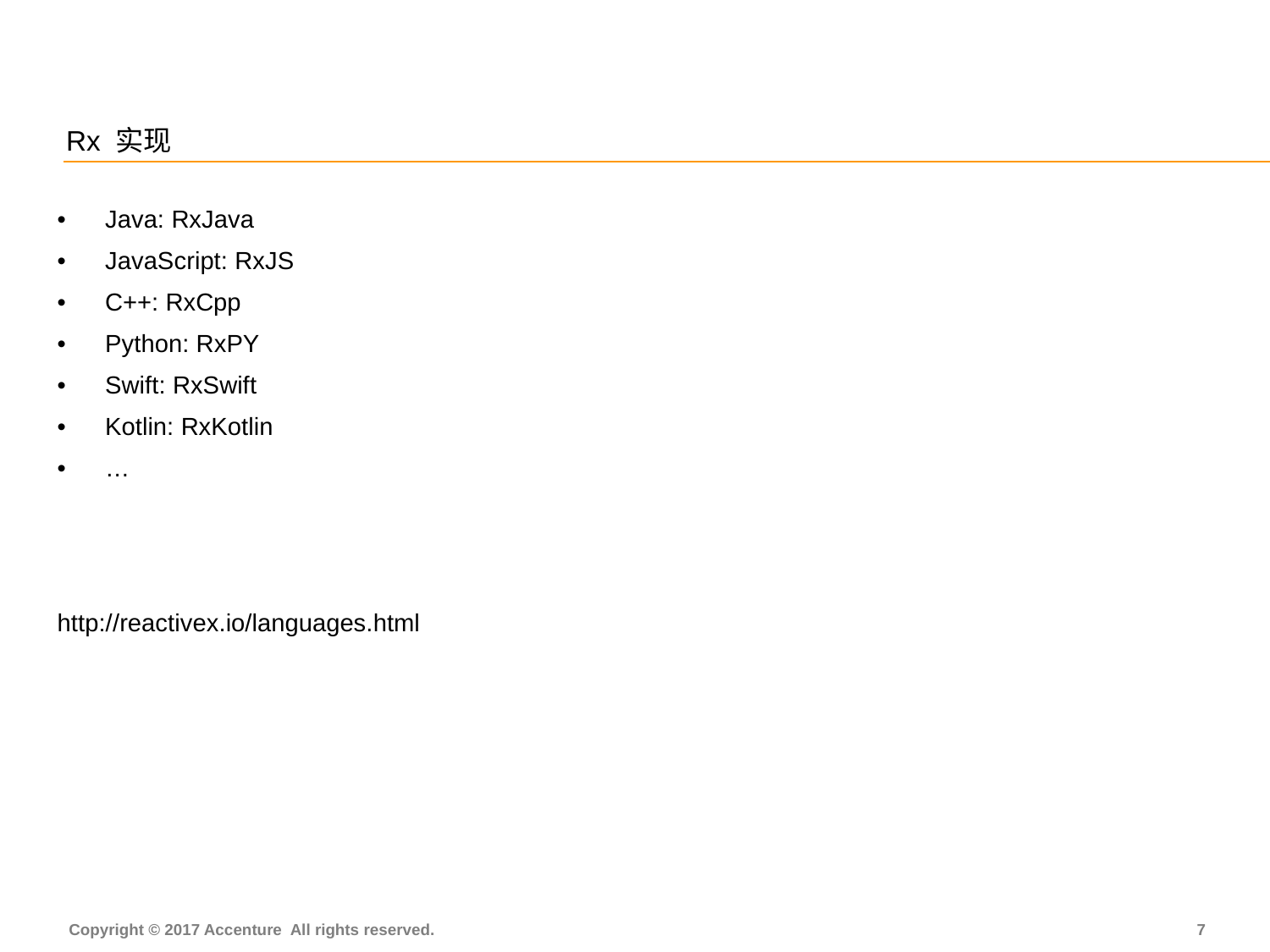

# Rx 实现
| Java: RxJava JavaScript: RxJS C++: RxCpp Python: RxPY Swift: RxSwift Kotlin: RxKotlin … http://reactivex.io/languages.html |
| --- |
7
Copyright © 2017 Accenture  All rights reserved.